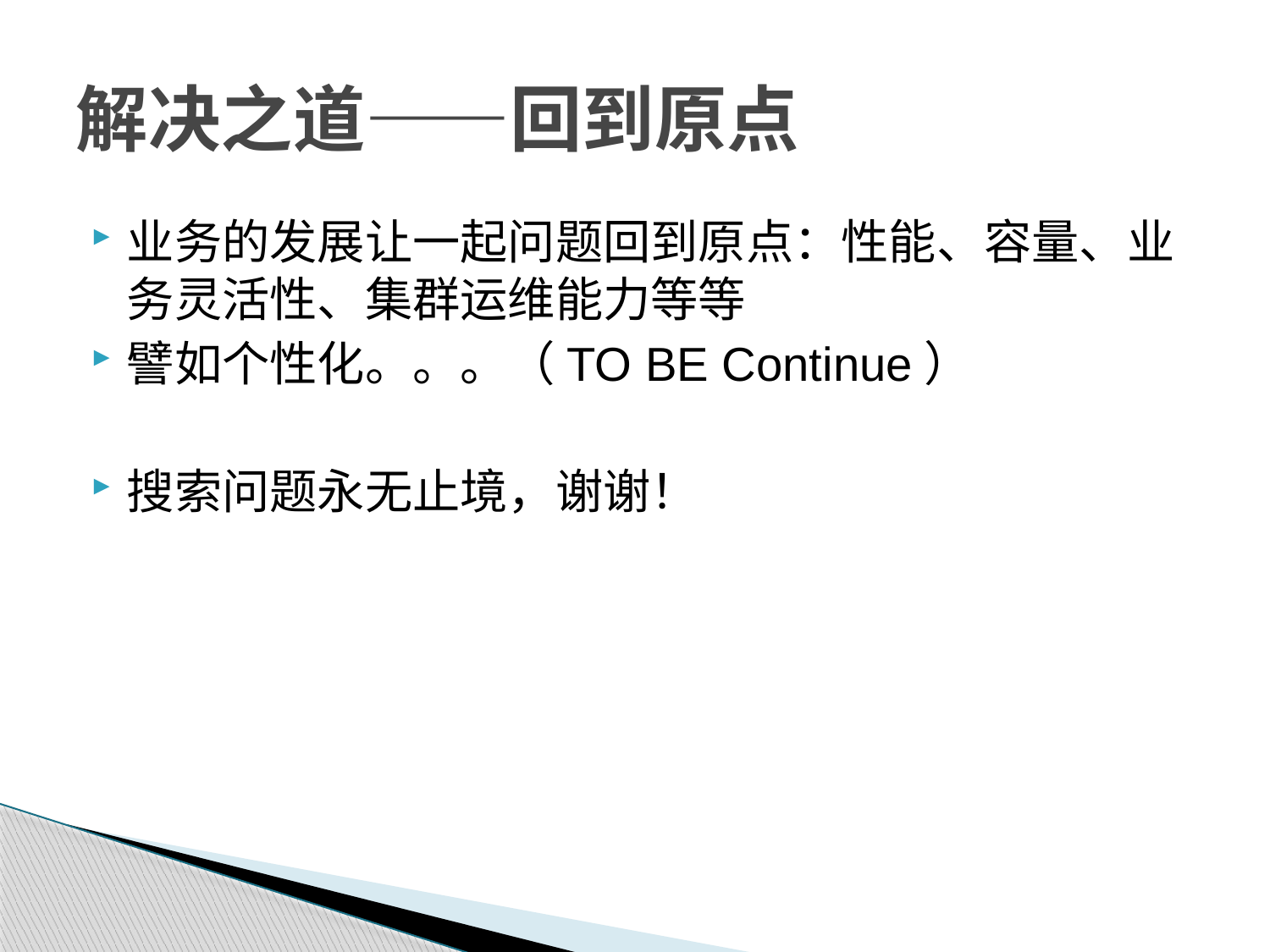

# 解决之道——回到原点
业务的发展让一起问题回到原点：性能、容量、业务灵活性、集群运维能力等等
譬如个性化。。。（TO BE Continue）

搜索问题永无止境，谢谢！